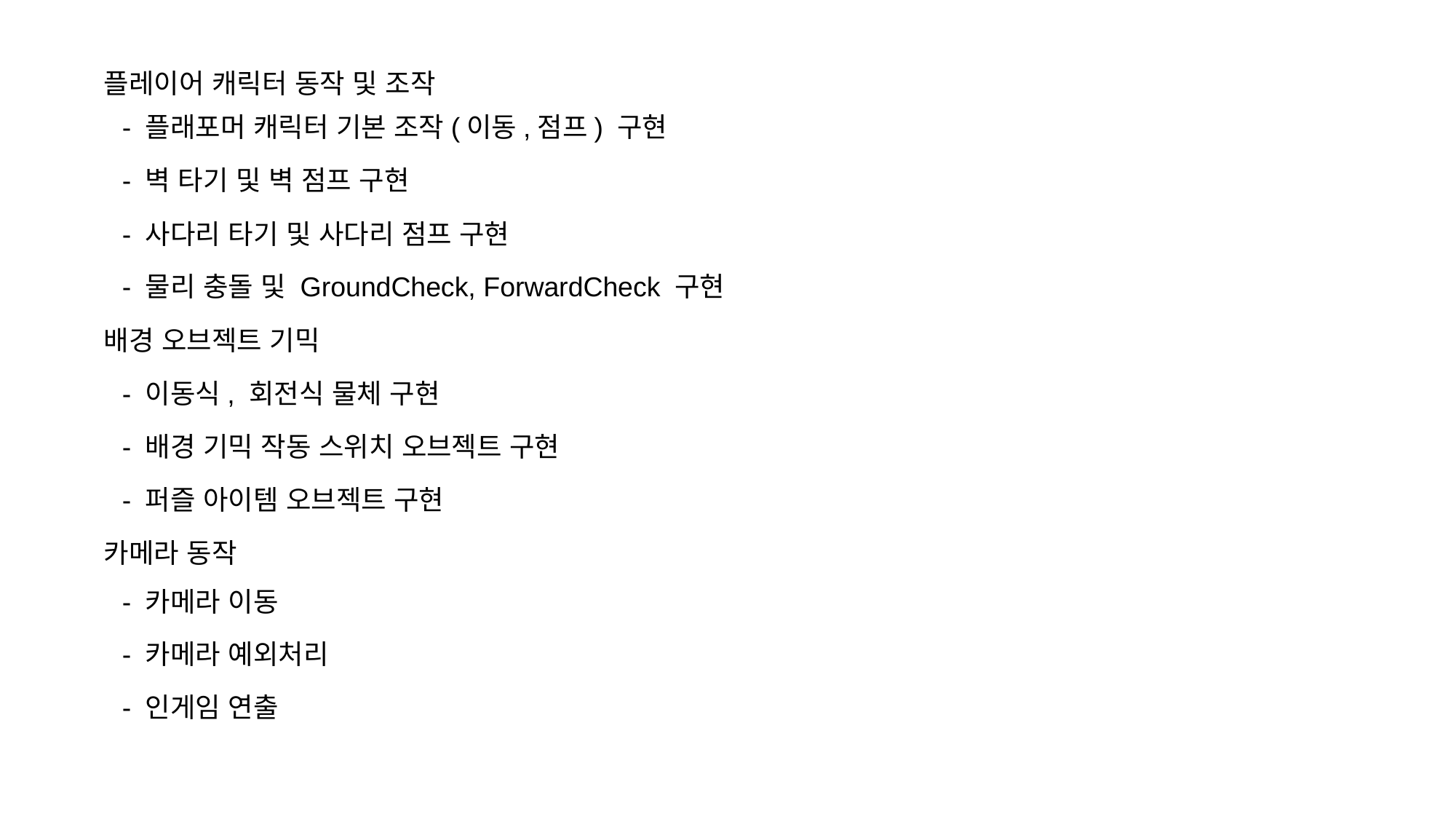

플레이어 캐릭터 동작 및 조작
- 플래포머 캐릭터 기본 조작(이동,점프) 구현
- 벽 타기 및 벽 점프 구현
- 사다리 타기 및 사다리 점프 구현
- 물리 충돌 및 GroundCheck, ForwardCheck 구현
배경 오브젝트 기믹
- 이동식, 회전식 물체 구현
- 배경 기믹 작동 스위치 오브젝트 구현
- 퍼즐 아이템 오브젝트 구현
카메라 동작
- 카메라 이동
- 카메라 예외처리
- 인게임 연출